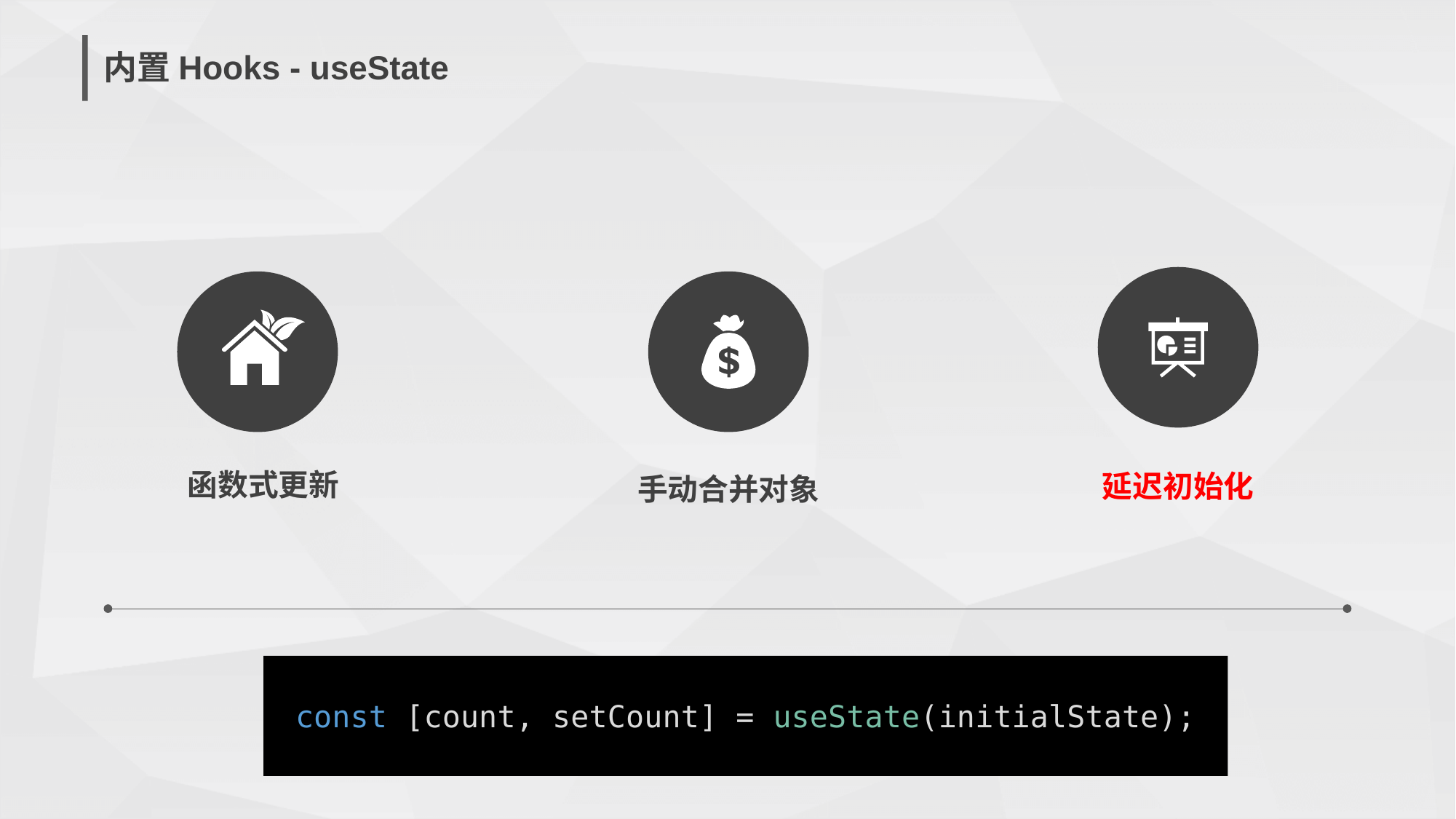

函数式更新
延迟初始化
手动合并对象

const [count, setCount] = useState(initialState);